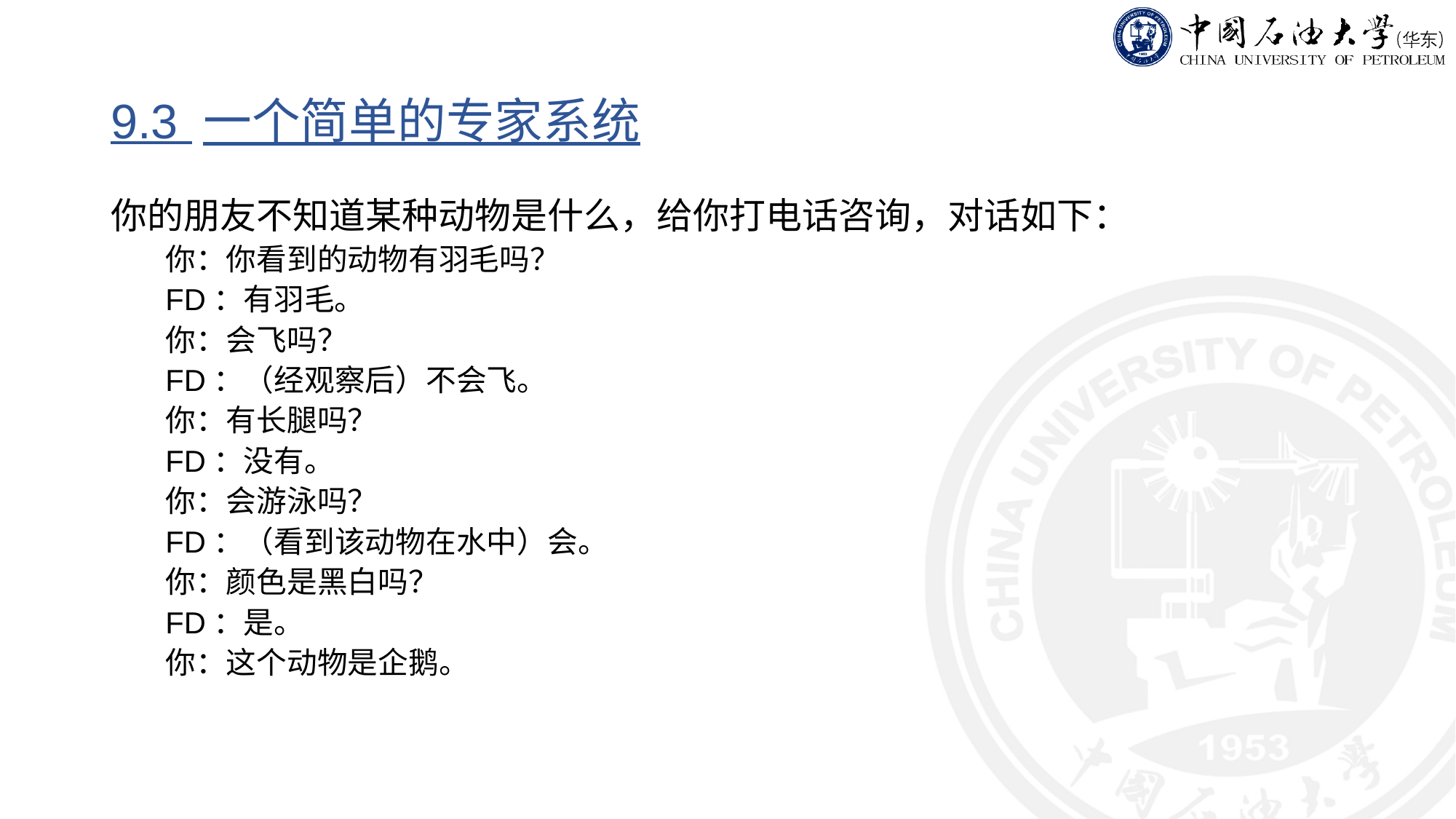

# 9.3 一个简单的专家系统
你的朋友不知道某种动物是什么，给你打电话咨询，对话如下：
你：你看到的动物有羽毛吗？
FD：有羽毛。
你：会飞吗？
FD：（经观察后）不会飞。
你：有长腿吗？
FD：没有。
你：会游泳吗？
FD：（看到该动物在水中）会。
你：颜色是黑白吗？
FD：是。
你：这个动物是企鹅。